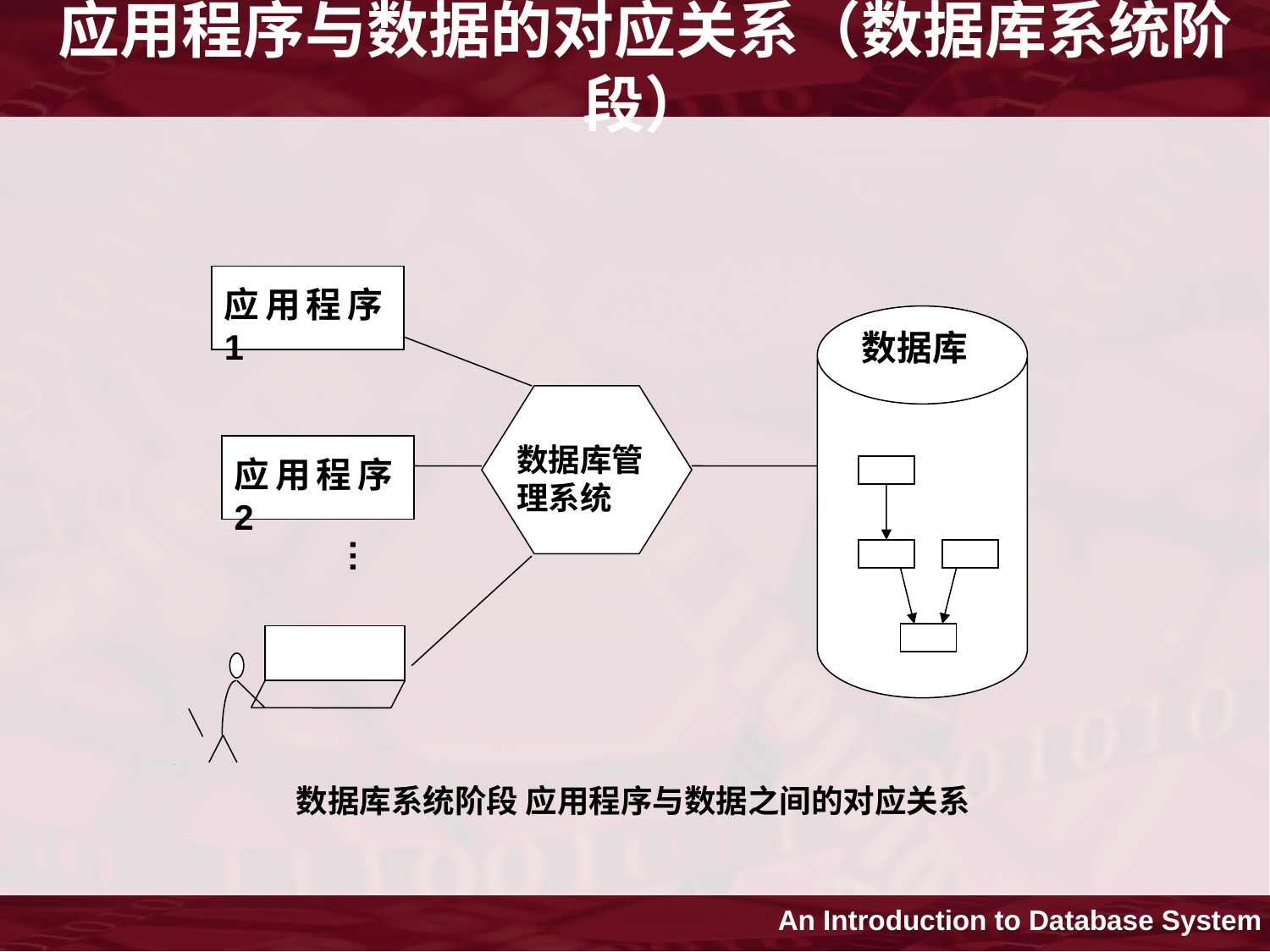

# 应用程序与数据的对应关系（数据库系统阶段）
应用程序1

数据库

数据库管理系统
应用程序2

…

数据库系统阶段 应用程序与数据之间的对应关系